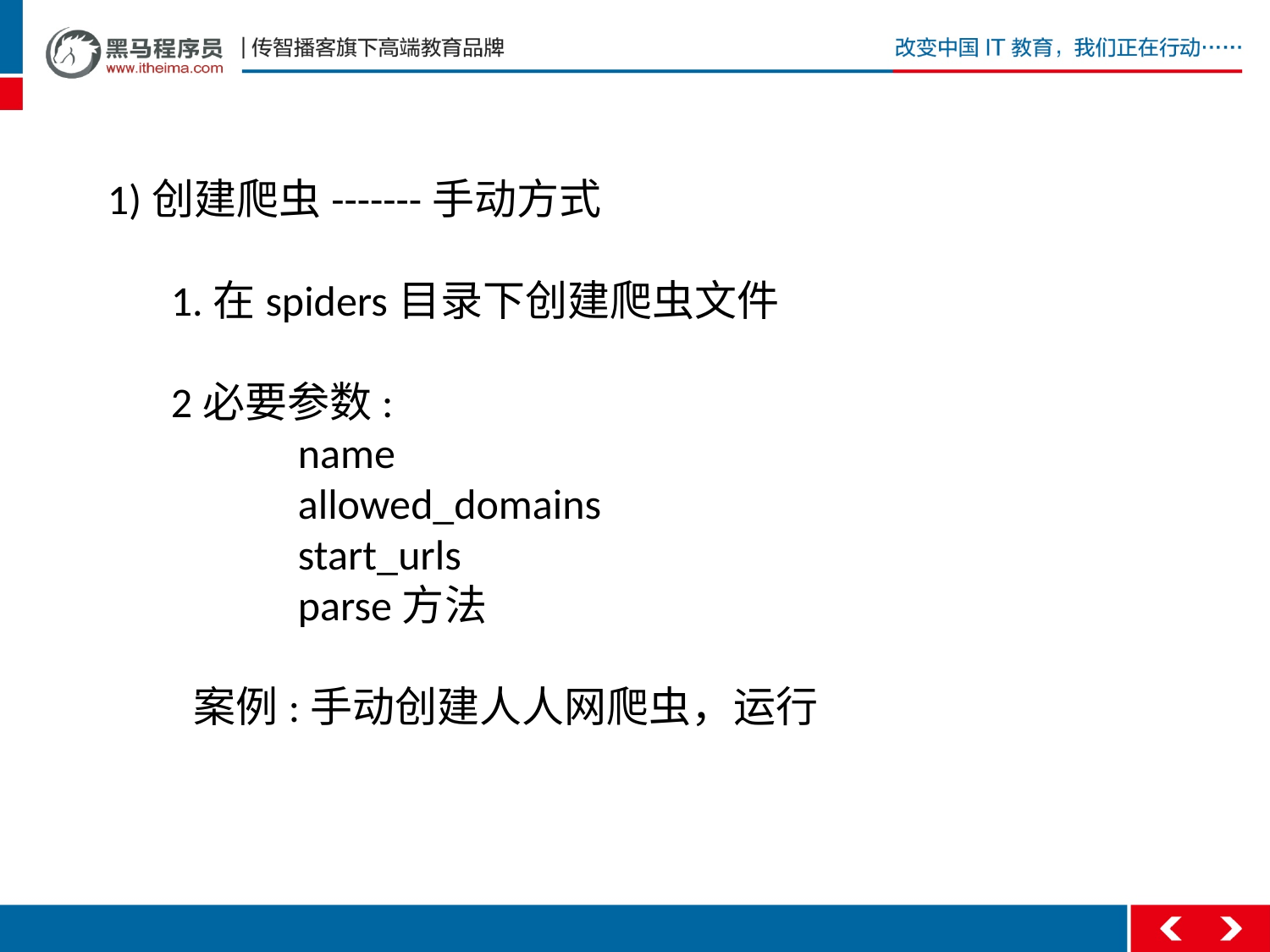

1)创建爬虫-------手动方式

1.在spiders目录下创建爬虫文件

2必要参数:
	name
	allowed_domains
	start_urls
	parse方法

        案例:手动创建人人网爬虫，运行